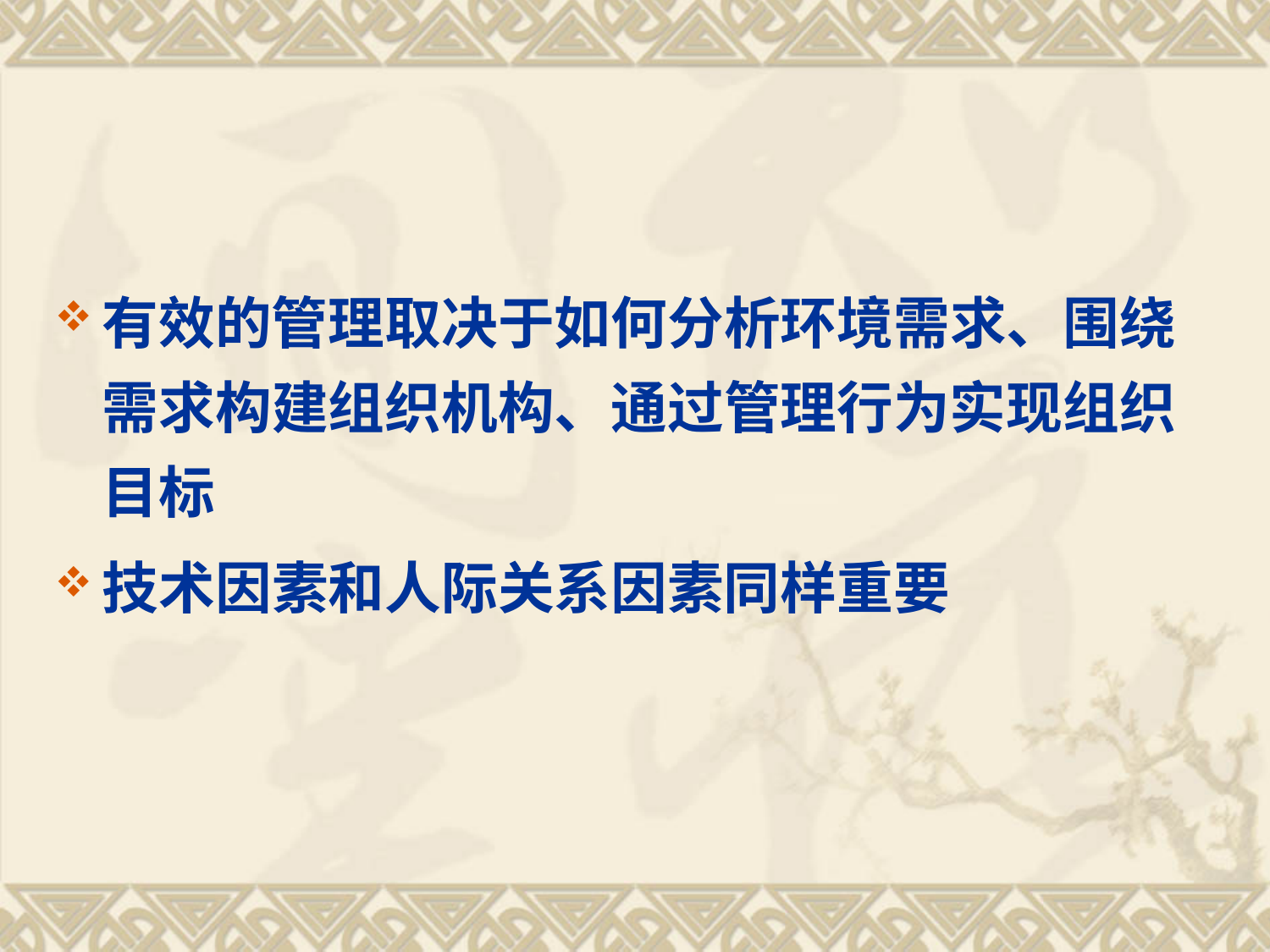

#
有效的管理取决于如何分析环境需求、围绕需求构建组织机构、通过管理行为实现组织目标
技术因素和人际关系因素同样重要